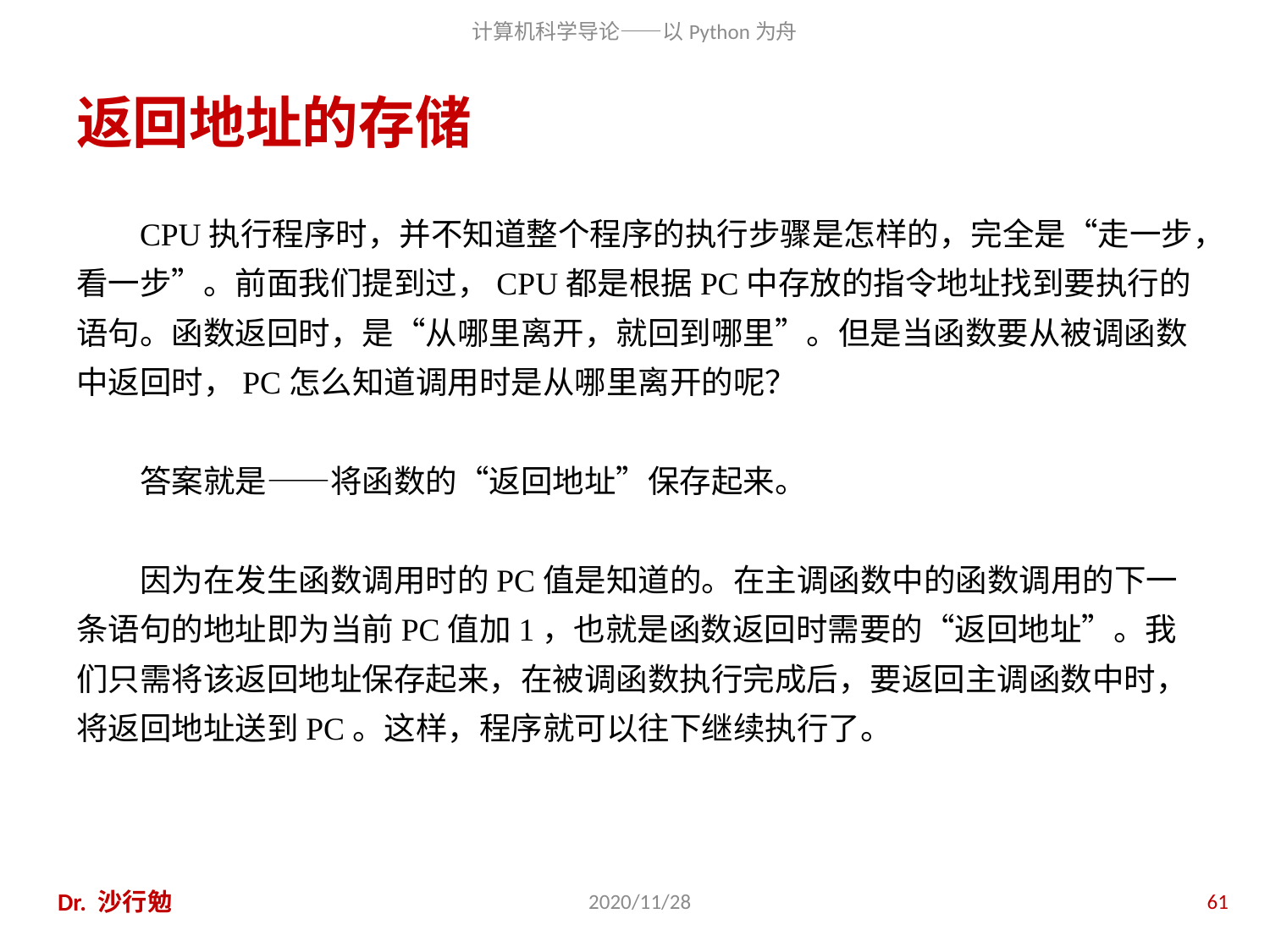

# 返回地址的存储
CPU执行程序时，并不知道整个程序的执行步骤是怎样的，完全是“走一步，看一步”。前面我们提到过，CPU都是根据PC中存放的指令地址找到要执行的语句。函数返回时，是“从哪里离开，就回到哪里”。但是当函数要从被调函数中返回时，PC怎么知道调用时是从哪里离开的呢？

答案就是——将函数的“返回地址”保存起来。

因为在发生函数调用时的PC值是知道的。在主调函数中的函数调用的下一条语句的地址即为当前PC值加1，也就是函数返回时需要的“返回地址”。我们只需将该返回地址保存起来，在被调函数执行完成后，要返回主调函数中时，将返回地址送到PC。这样，程序就可以往下继续执行了。

Dr. 沙行勉
2020/11/28
61